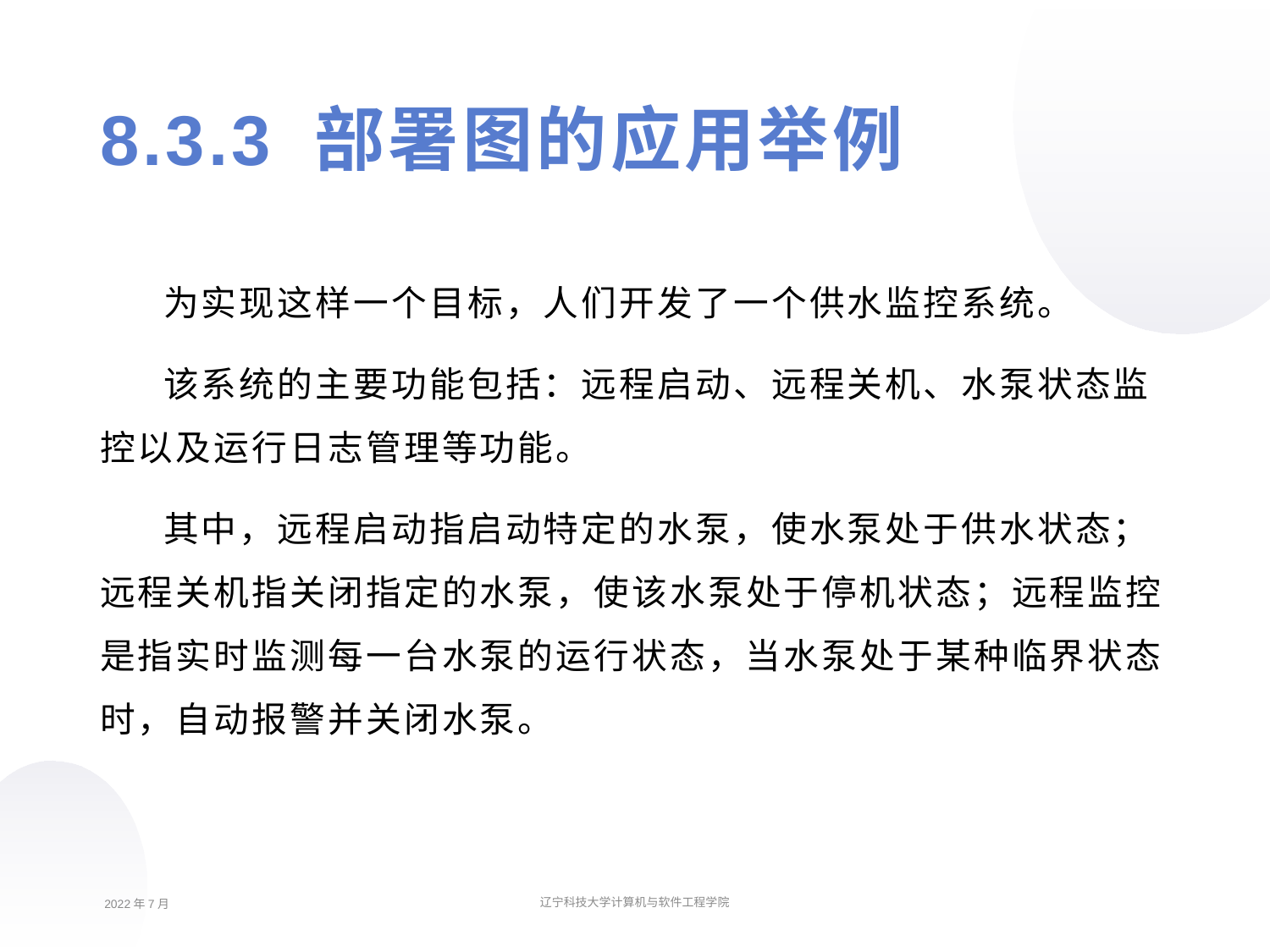

8.3.3 部署图的应用举例
为实现这样一个目标，人们开发了一个供水监控系统。
该系统的主要功能包括：远程启动、远程关机、水泵状态监控以及运行日志管理等功能。
其中，远程启动指启动特定的水泵，使水泵处于供水状态；远程关机指关闭指定的水泵，使该水泵处于停机状态；远程监控是指实时监测每一台水泵的运行状态，当水泵处于某种临界状态时，自动报警并关闭水泵。

2022年7月
辽宁科技大学计算机与软件工程学院
85